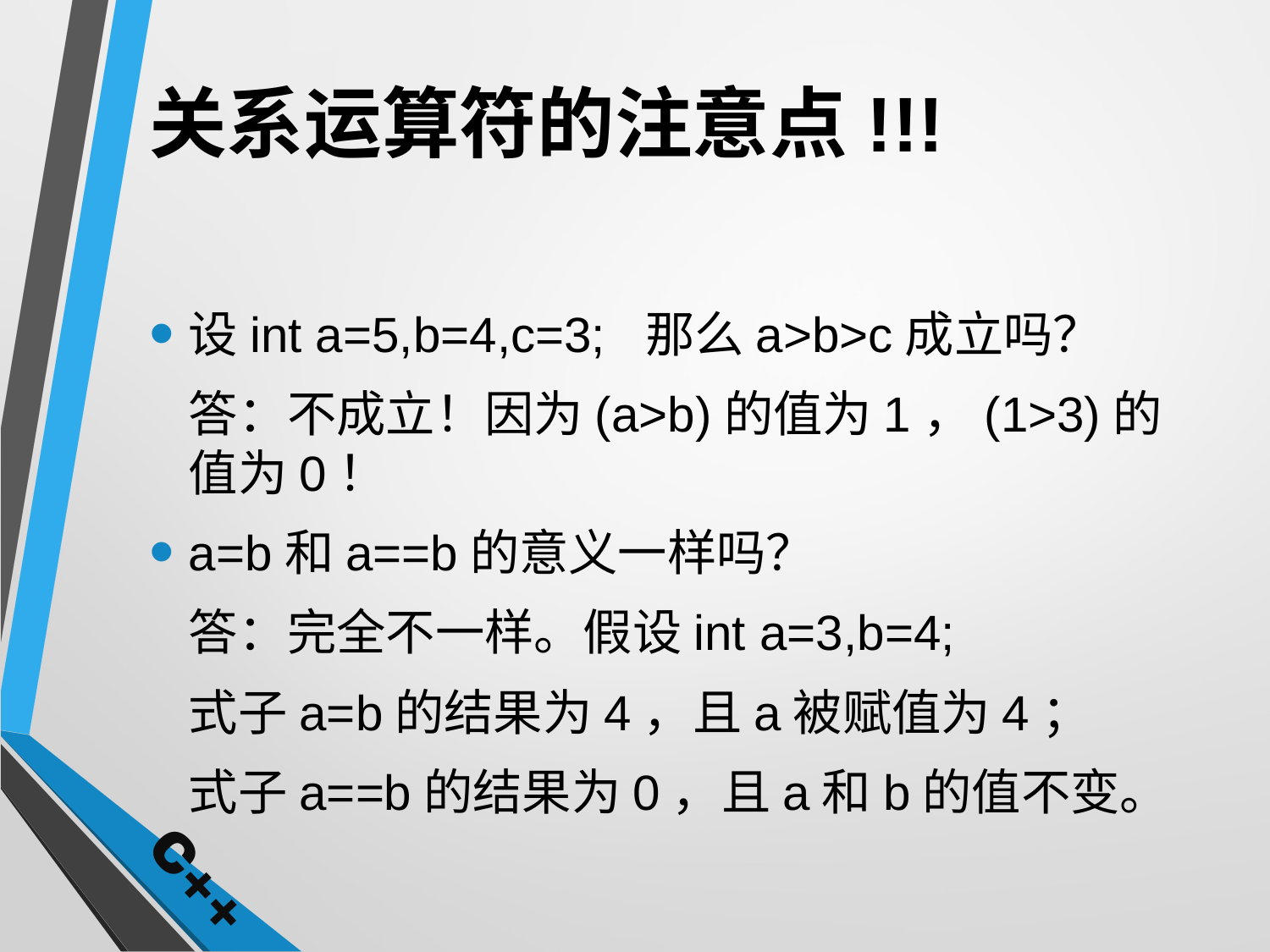

# 关系运算符的注意点!!!
设int a=5,b=4,c=3;  那么a>b>c成立吗？
	答：不成立！因为(a>b)的值为1，(1>3)的值为0！
a=b和a==b的意义一样吗？
	答：完全不一样。假设int a=3,b=4;
	式子a=b的结果为4，且a被赋值为4；
	式子a==b的结果为0，且a和b的值不变。